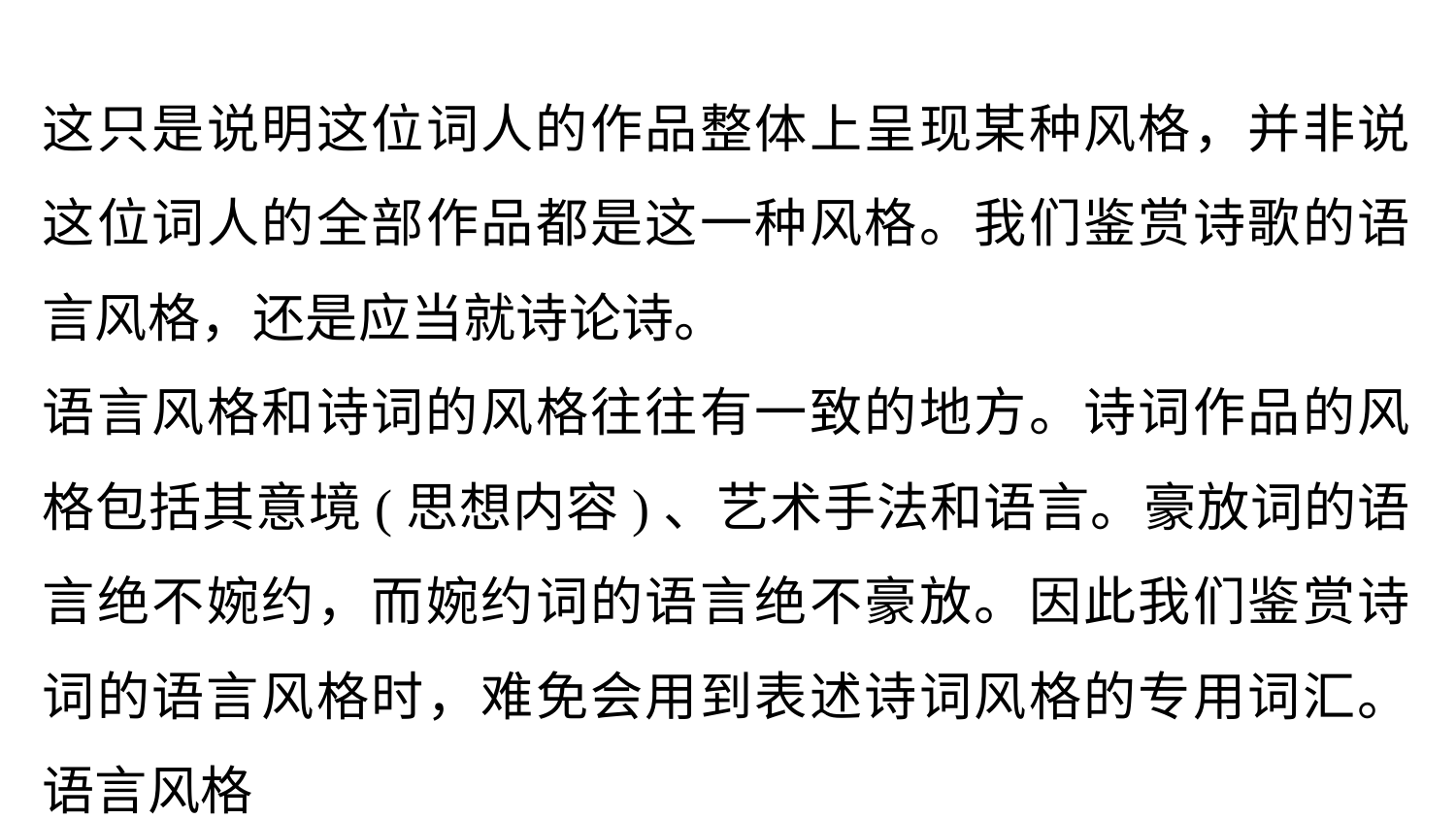

这只是说明这位词人的作品整体上呈现某种风格，并非说这位词人的全部作品都是这一种风格。我们鉴赏诗歌的语言风格，还是应当就诗论诗。
语言风格和诗词的风格往往有一致的地方。诗词作品的风格包括其意境(思想内容)、艺术手法和语言。豪放词的语言绝不婉约，而婉约词的语言绝不豪放。因此我们鉴赏诗词的语言风格时，难免会用到表述诗词风格的专用词汇。语言风格